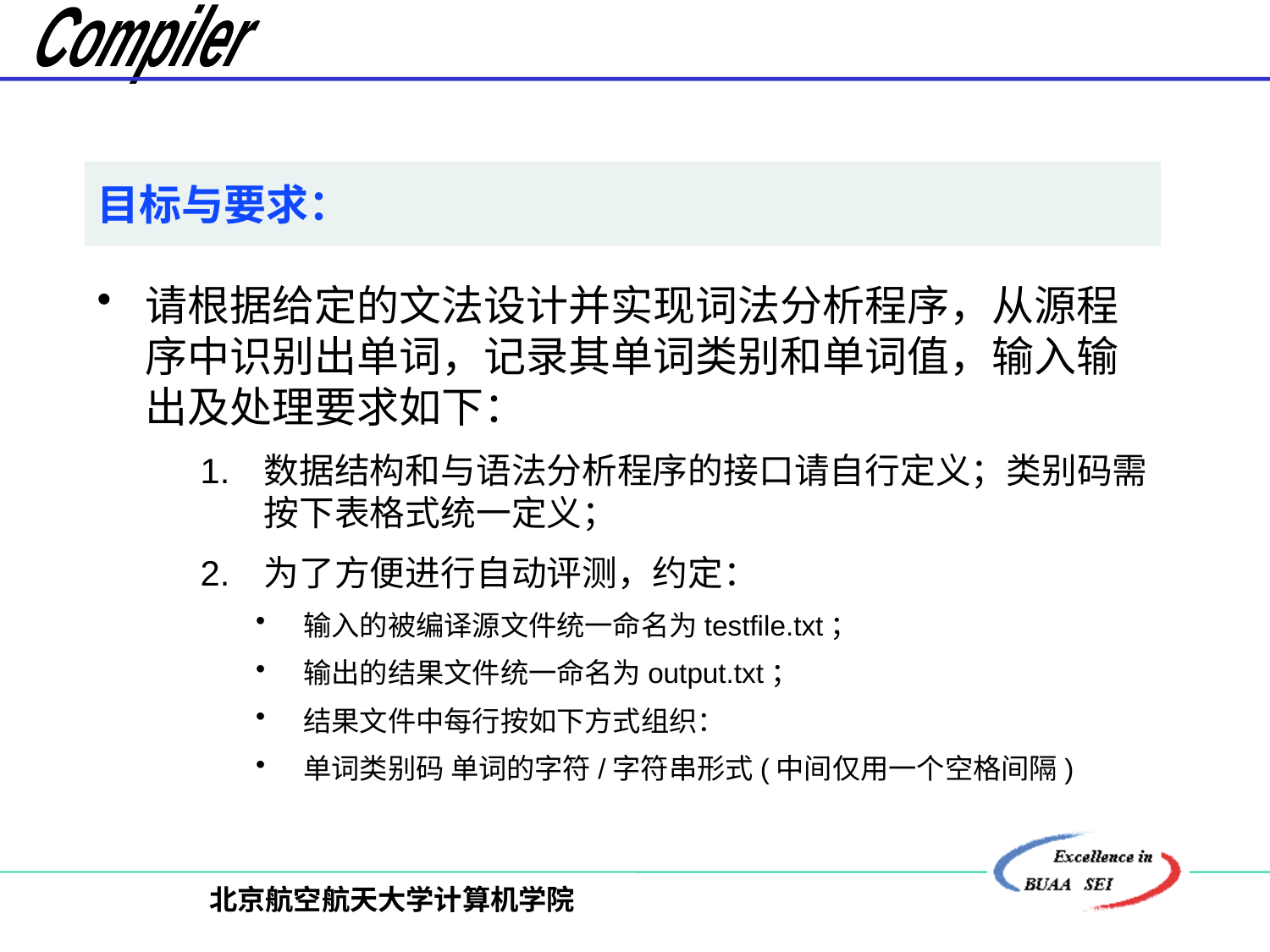

目标与要求：
请根据给定的文法设计并实现词法分析程序，从源程序中识别出单词，记录其单词类别和单词值，输入输出及处理要求如下：
数据结构和与语法分析程序的接口请自行定义；类别码需按下表格式统一定义；
为了方便进行自动评测，约定：
输入的被编译源文件统一命名为testfile.txt；
输出的结果文件统一命名为output.txt；
结果文件中每行按如下方式组织：
单词类别码 单词的字符/字符串形式(中间仅用一个空格间隔)